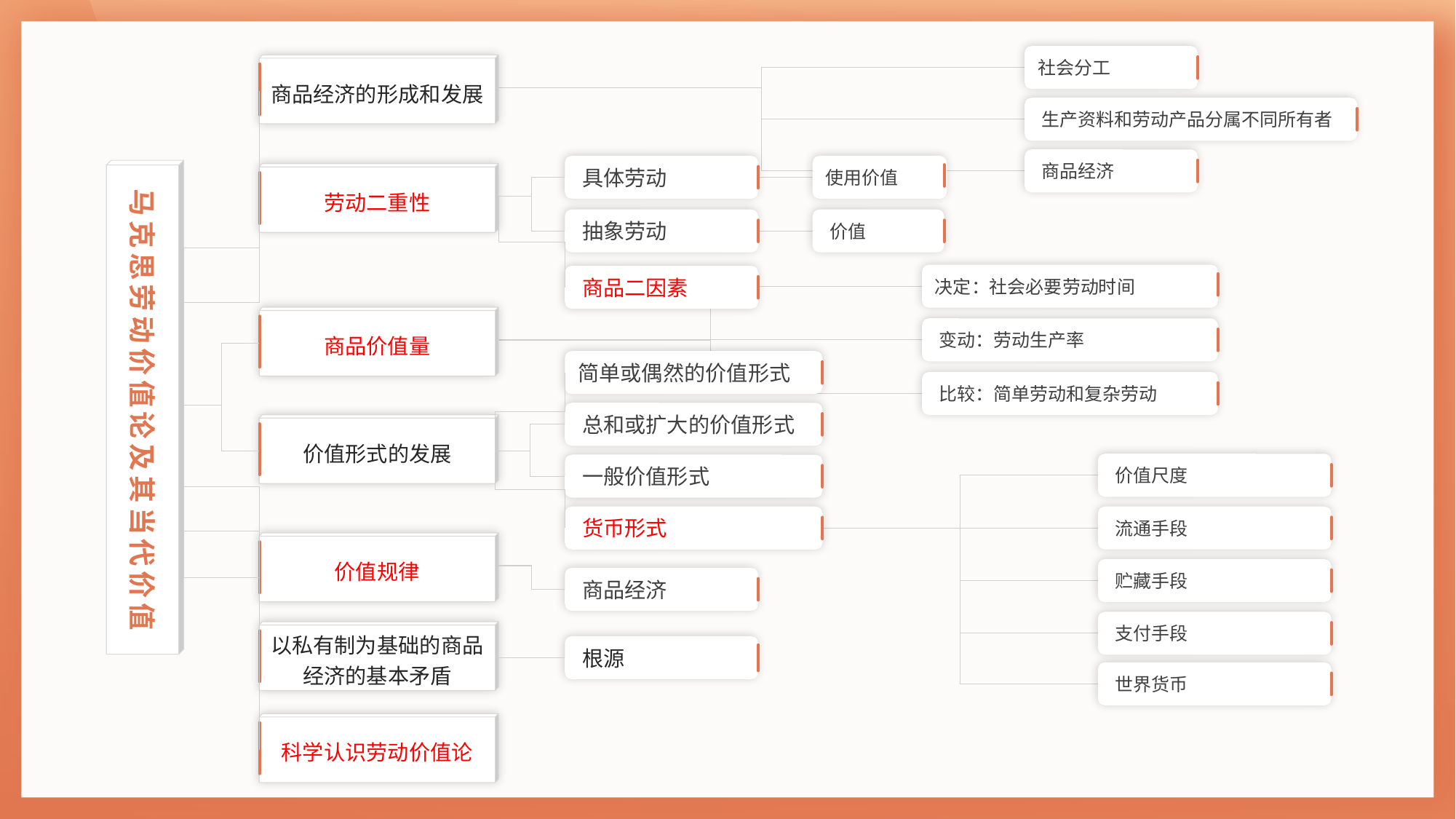

社会分工
商品经济的形成和发展
生产资料和劳动产品分属不同所有者
商品经济
具体劳动
使用价值
马克思劳动价值论及其当代价值
劳动二重性
抽象劳动
价值
决定：社会必要劳动时间
商品二因素
商品价值量
变动：劳动生产率
简单或偶然的价值形式
比较：简单劳动和复杂劳动
总和或扩大的价值形式
价值形式的发展
价值尺度
一般价值形式
流通手段
货币形式
价值规律
贮藏手段
商品经济
支付手段
以私有制为基础的商品经济的基本矛盾
根源
世界货币
科学认识劳动价值论